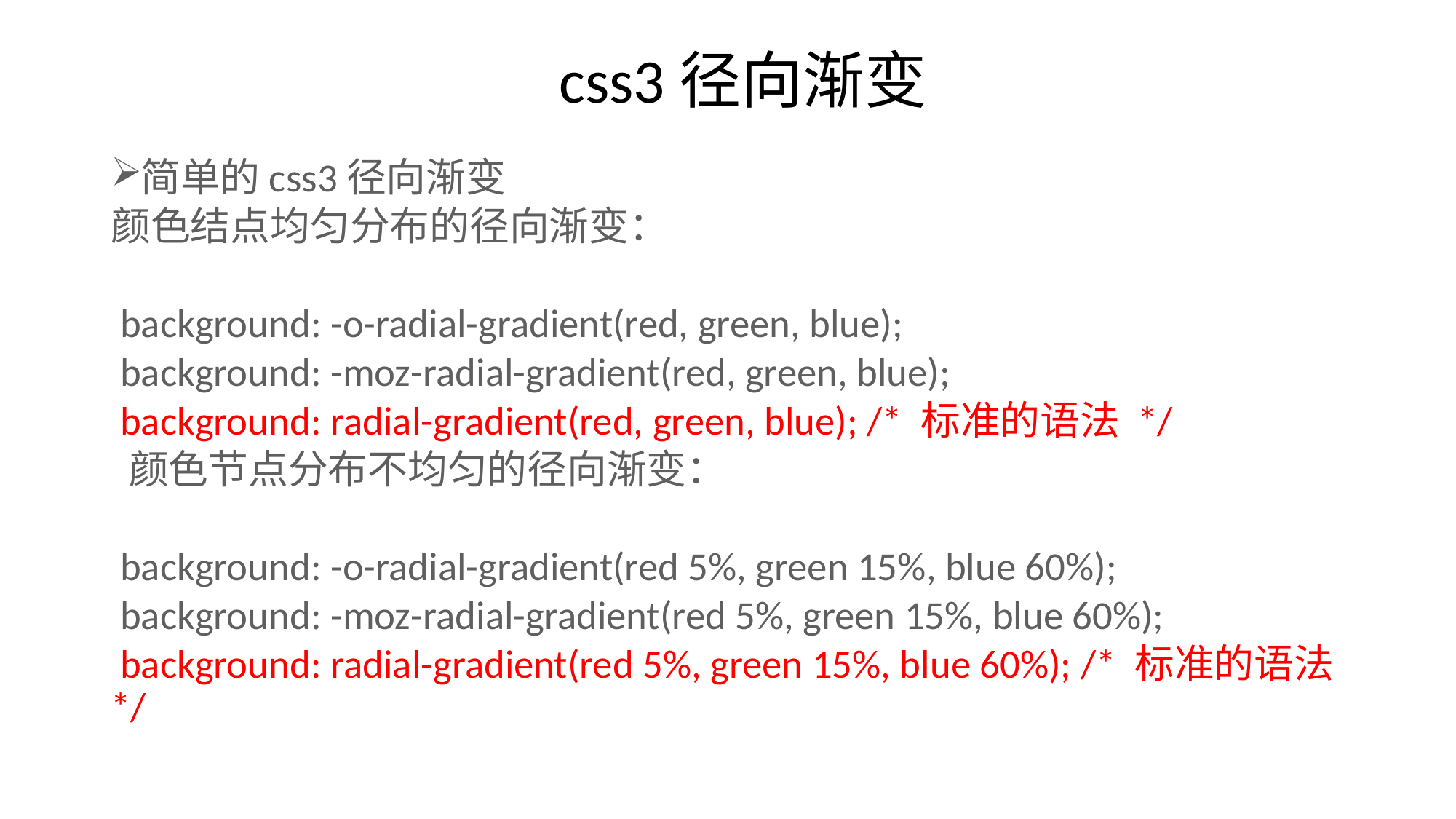

# css3径向渐变
简单的css3径向渐变
颜色结点均匀分布的径向渐变：

 background: -o-radial-gradient(red, green, blue);
 background: -moz-radial-gradient(red, green, blue);
 background: radial-gradient(red, green, blue); /* 标准的语法 */
 颜色节点分布不均匀的径向渐变：

 background: -o-radial-gradient(red 5%, green 15%, blue 60%);
 background: -moz-radial-gradient(red 5%, green 15%, blue 60%);
 background: radial-gradient(red 5%, green 15%, blue 60%); /* 标准的语法 */